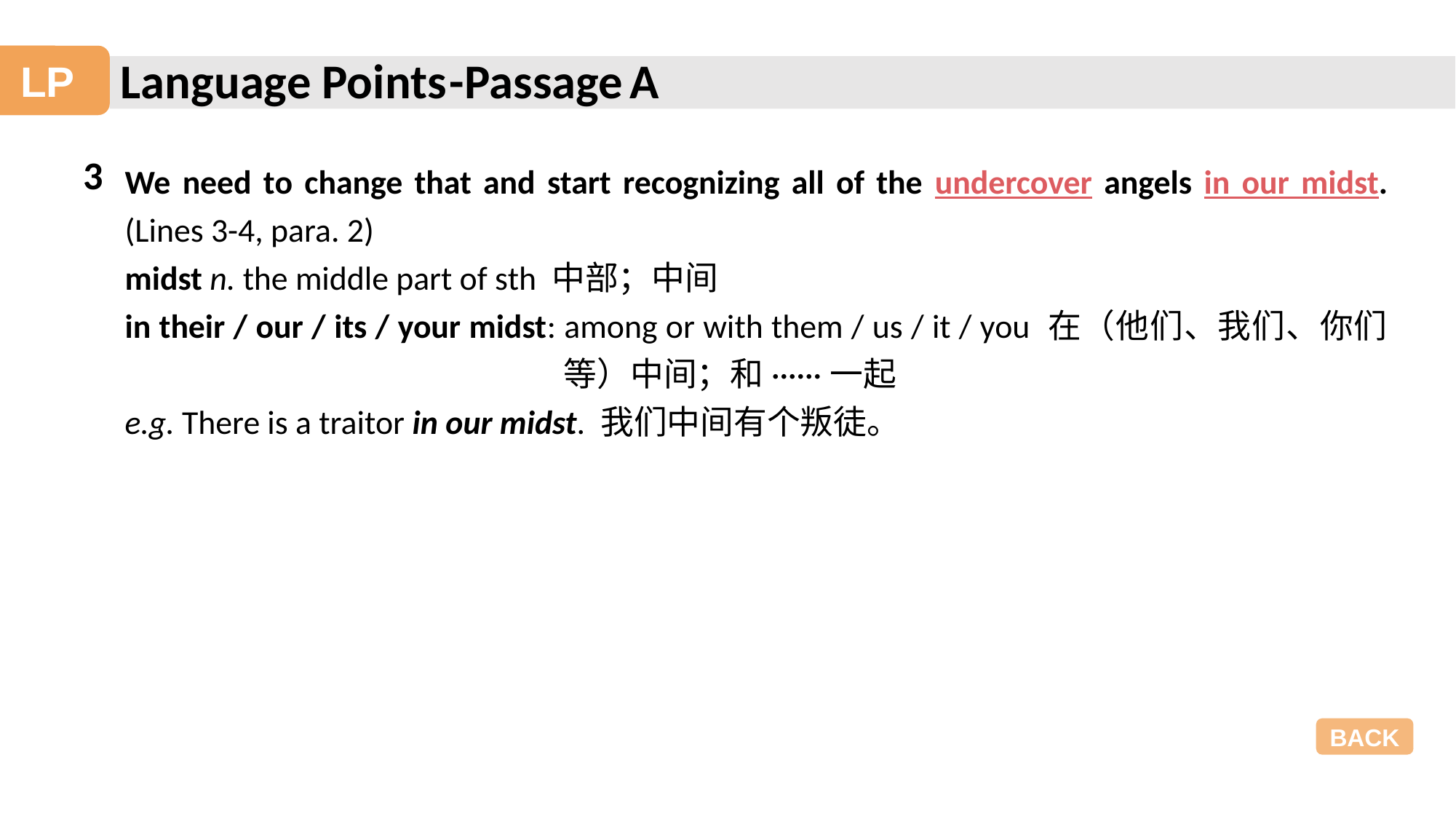

Language Points
-Passage A
LP

3
We need to change that and start recognizing all of the undercover angels in our midst. (Lines 3-4, para. 2)
midst n. the middle part of sth 中部；中间
in their / our / its / your midst: among or with them / us / it / you 在（他们、我们、你们等）中间；和······一起
e.g. There is a traitor in our midst. 我们中间有个叛徒。
BACK